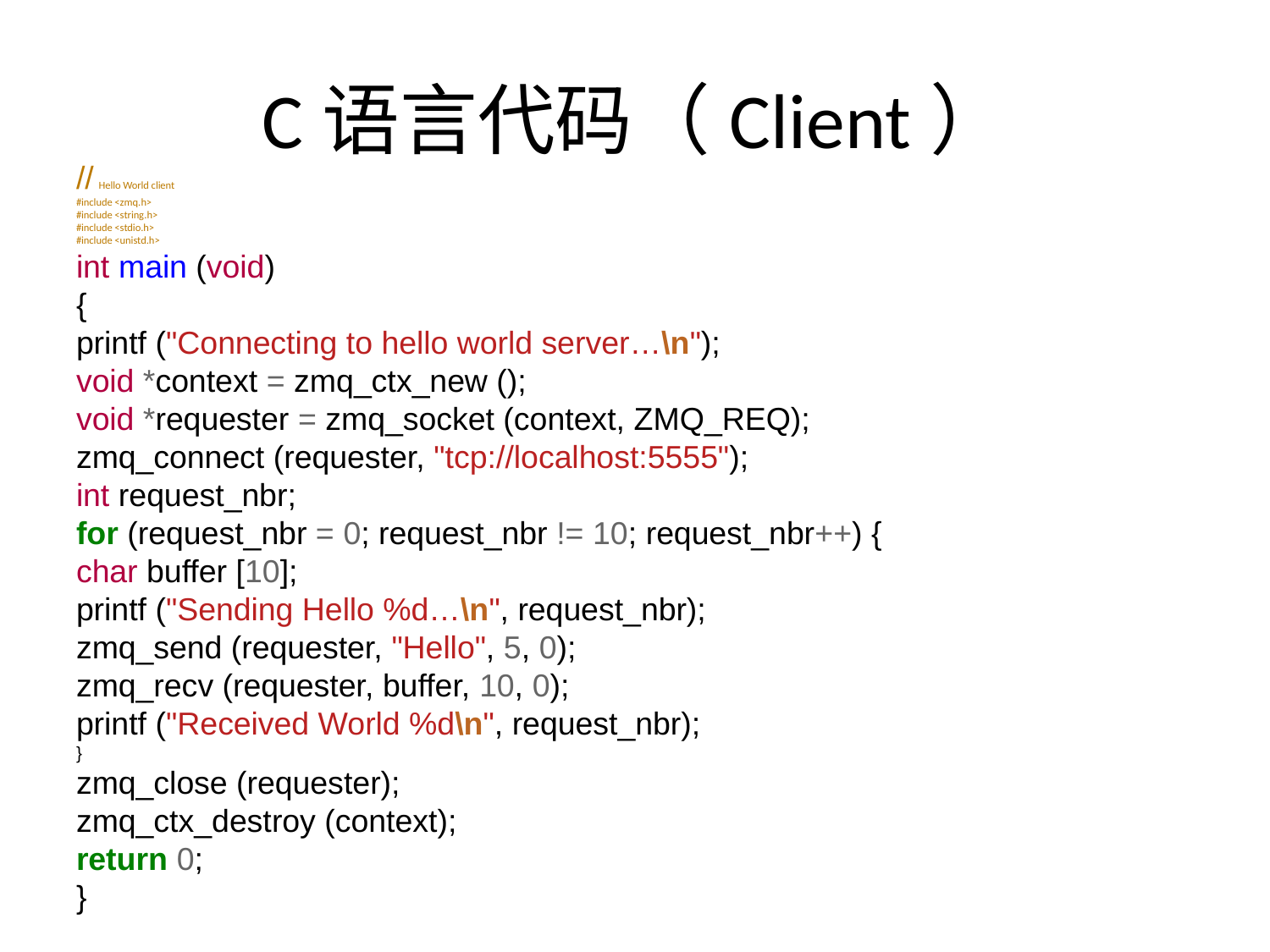

# C语言代码（Client）
// Hello World client
#include <zmq.h>
#include <string.h>
#include <stdio.h>
#include <unistd.h>
int main (void)
{
printf ("Connecting to hello world server…\n");
void *context = zmq_ctx_new ();
void *requester = zmq_socket (context, ZMQ_REQ);
zmq_connect (requester, "tcp://localhost:5555");
int request_nbr;
for (request_nbr = 0; request_nbr != 10; request_nbr++) {
char buffer [10];
printf ("Sending Hello %d…\n", request_nbr);
zmq_send (requester, "Hello", 5, 0);
zmq_recv (requester, buffer, 10, 0);
printf ("Received World %d\n", request_nbr);
}
zmq_close (requester);
zmq_ctx_destroy (context);
return 0;
}